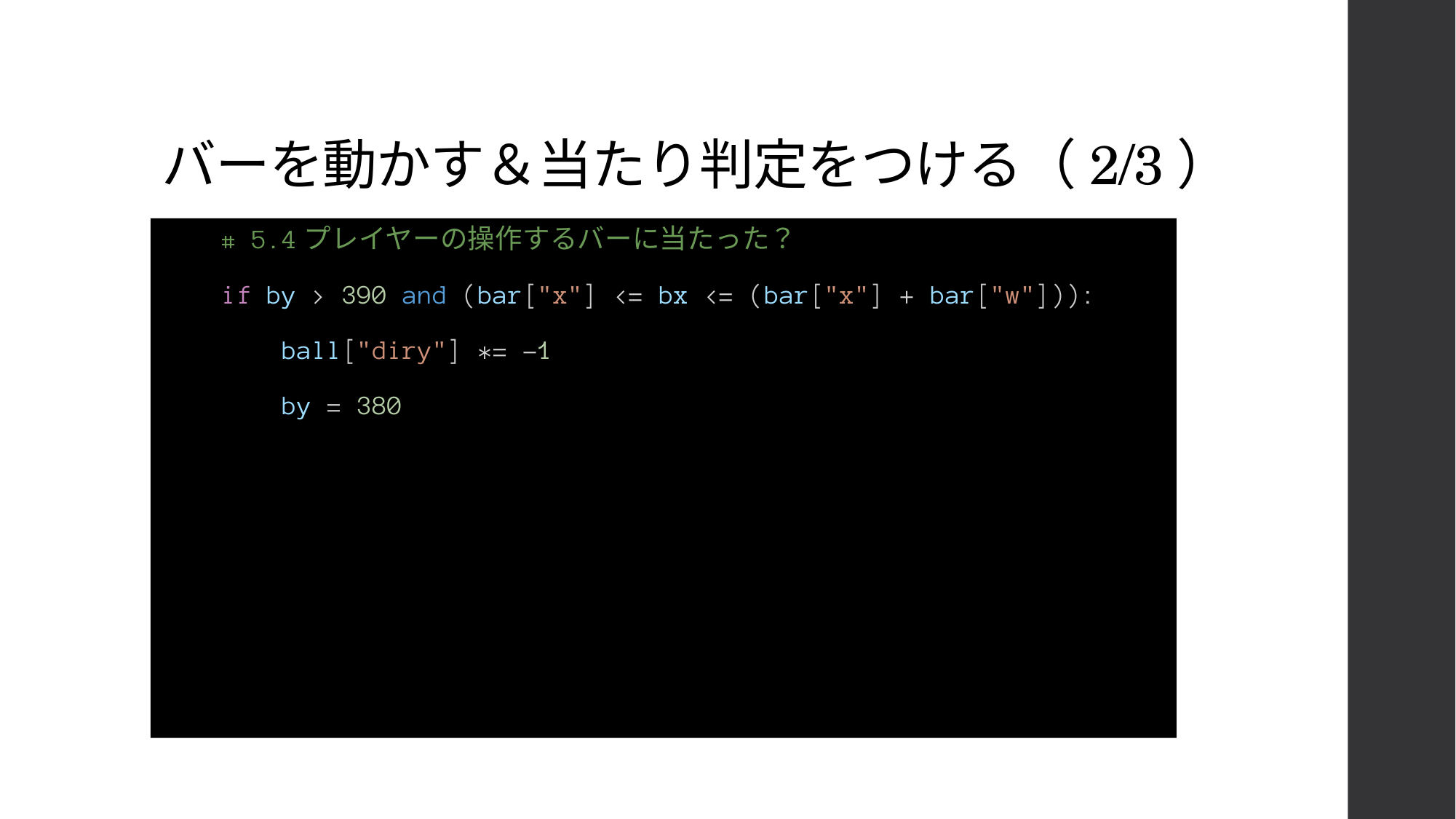

# バーを動かす＆当たり判定をつける（2/3）
    # 5.4プレイヤーの操作するバーに当たった？
    if by > 390 and (bar["x"] <= bx <= (bar["x"] + bar["w"])):
        ball["diry"] *= -1
        by = 380